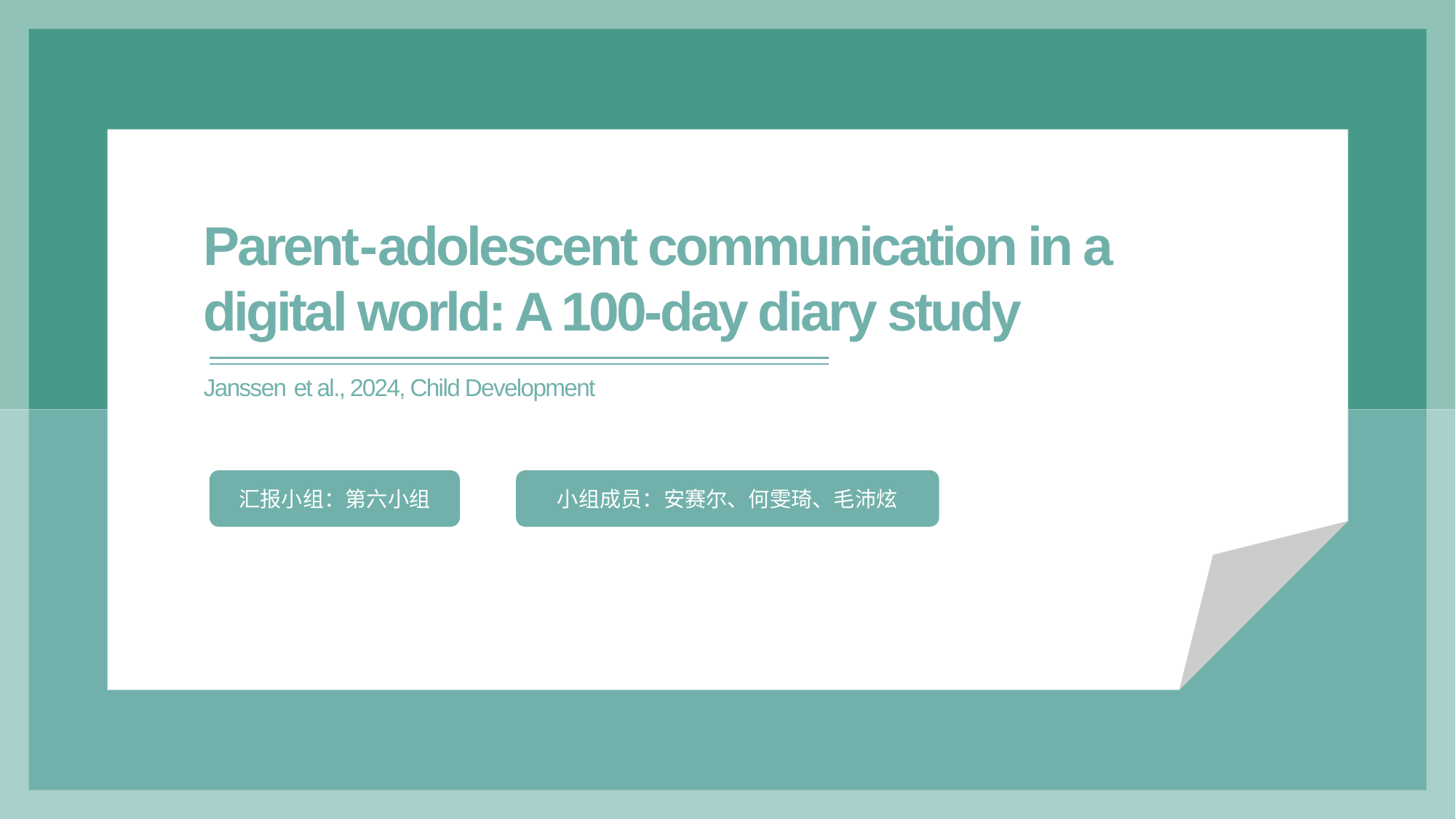

Parent-adolescent communication in a digital world: A 100‐day diary study
Janssen et al., 2024, Child Development

汇报小组：第六小组
小组成员：安赛尔、何雯琦、毛沛炫